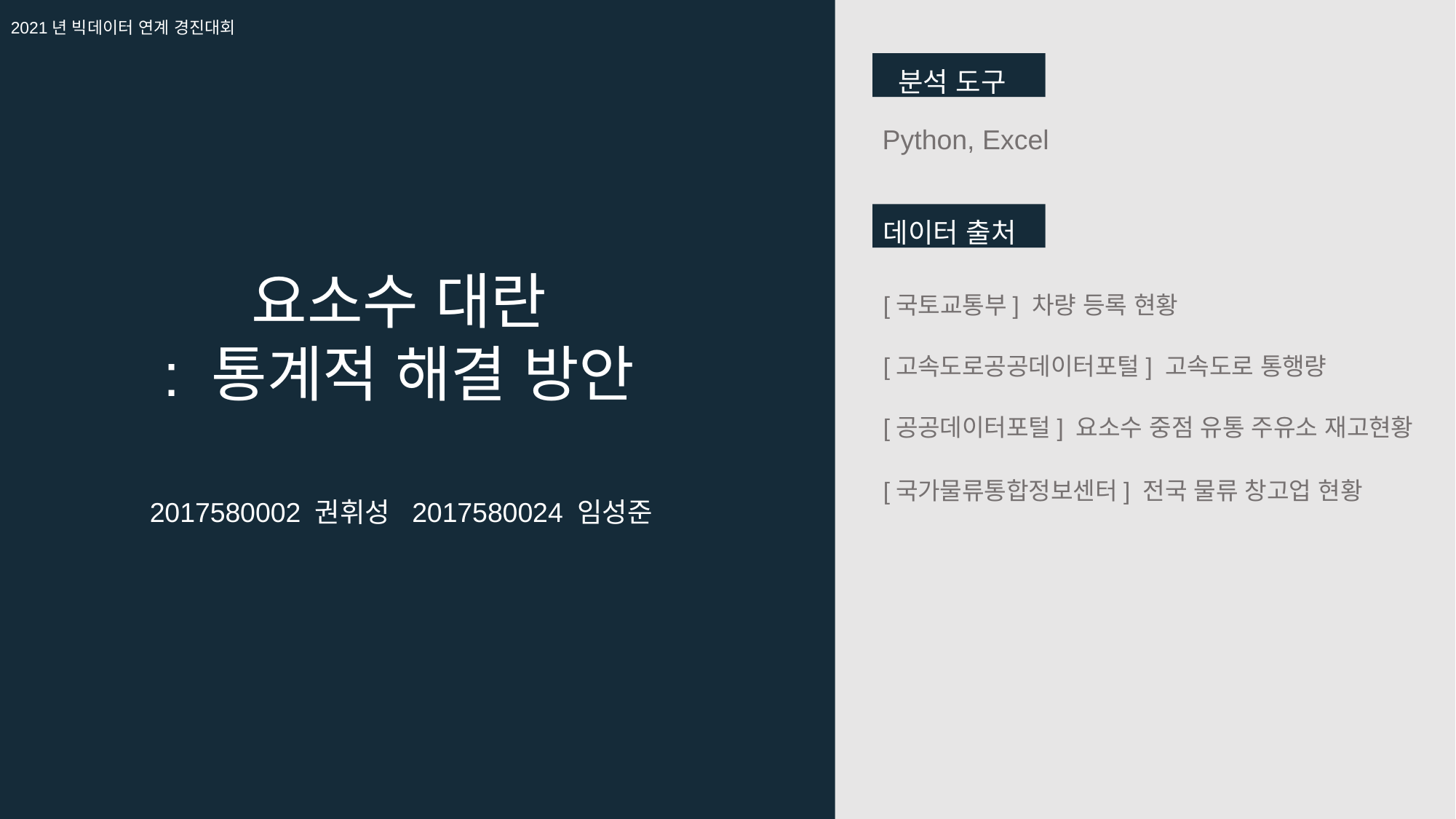

2021년 빅데이터 연계 경진대회
분석 도구

Python, Excel
데이터 출처

요소수 대란
: 통계적 해결 방안
[국토교통부] 차량 등록 현황
[고속도로공공데이터포털] 고속도로 통행량
[공공데이터포털] 요소수 중점 유통 주유소 재고현황
[국가물류통합정보센터] 전국 물류 창고업 현황
2017580002 권휘성  2017580024 임성준